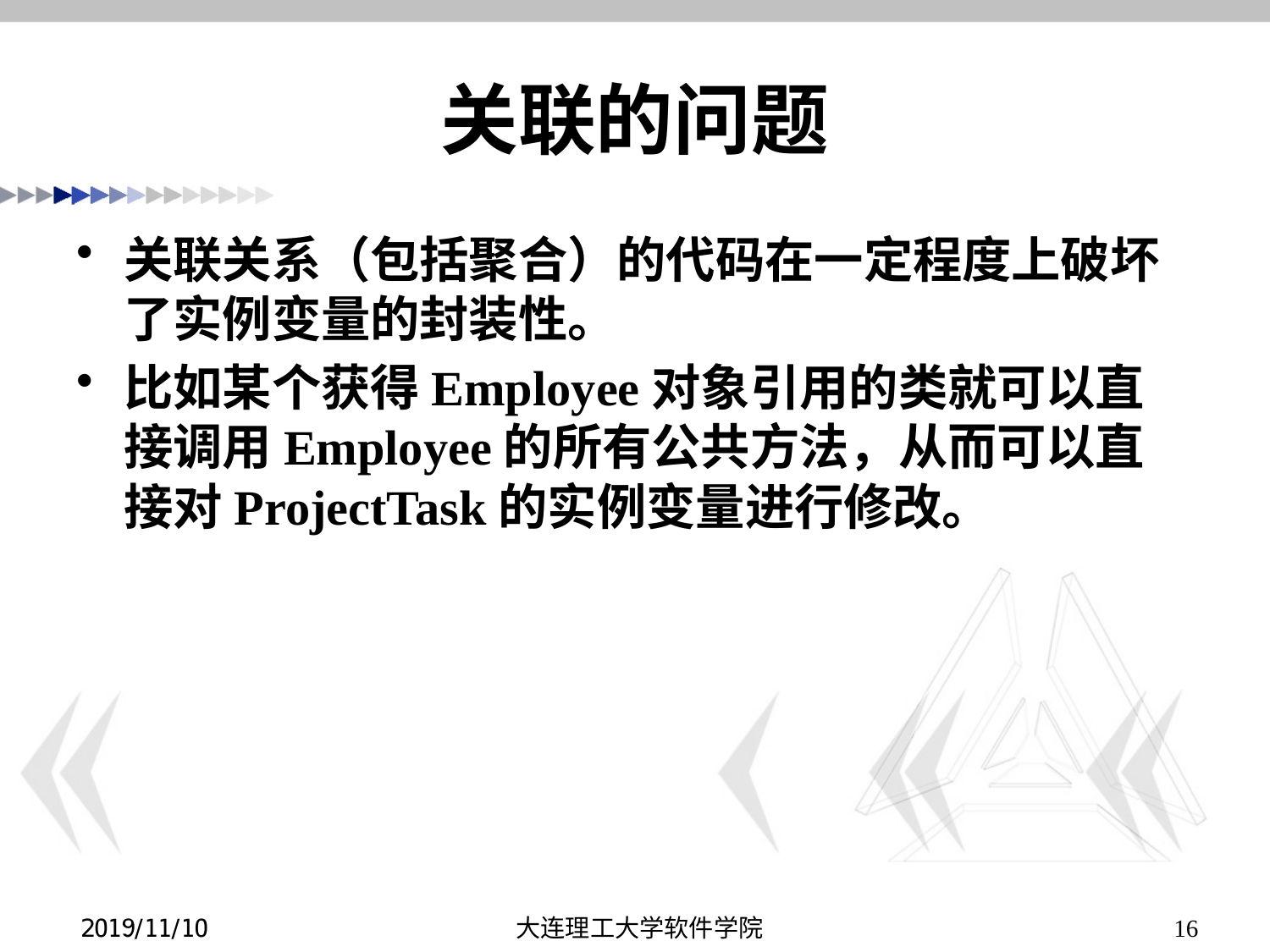

# 关联的问题
关联关系（包括聚合）的代码在一定程度上破坏了实例变量的封装性。
比如某个获得Employee对象引用的类就可以直接调用Employee的所有公共方法，从而可以直接对ProjectTask的实例变量进行修改。

2019/11/10
大连理工大学软件学院
16